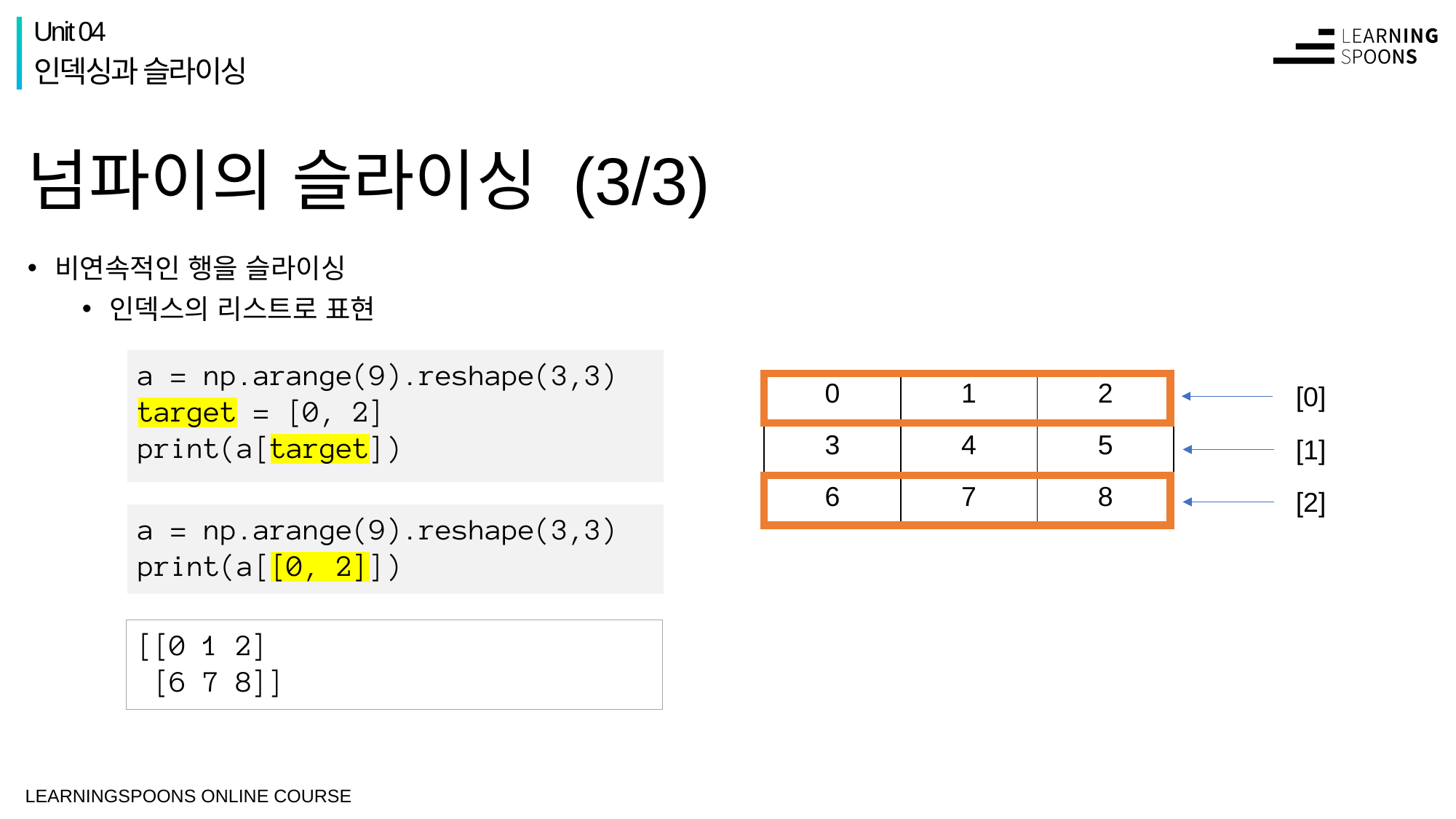

Unit 04
인덱싱과 슬라이싱
# 넘파이의 슬라이싱 (3/3)
비연속적인 행을 슬라이싱
인덱스의 리스트로 표현
a = np.arange(9).reshape(3,3)
target = [0, 2]
print(a[target])
| 0 | 1 | 2 |
| --- | --- | --- |
| 3 | 4 | 5 |
| 6 | 7 | 8 |

[0]
[1]

[2]
a = np.arange(9).reshape(3,3)
print(a[[0, 2]])
[[0 1 2]
 [6 7 8]]